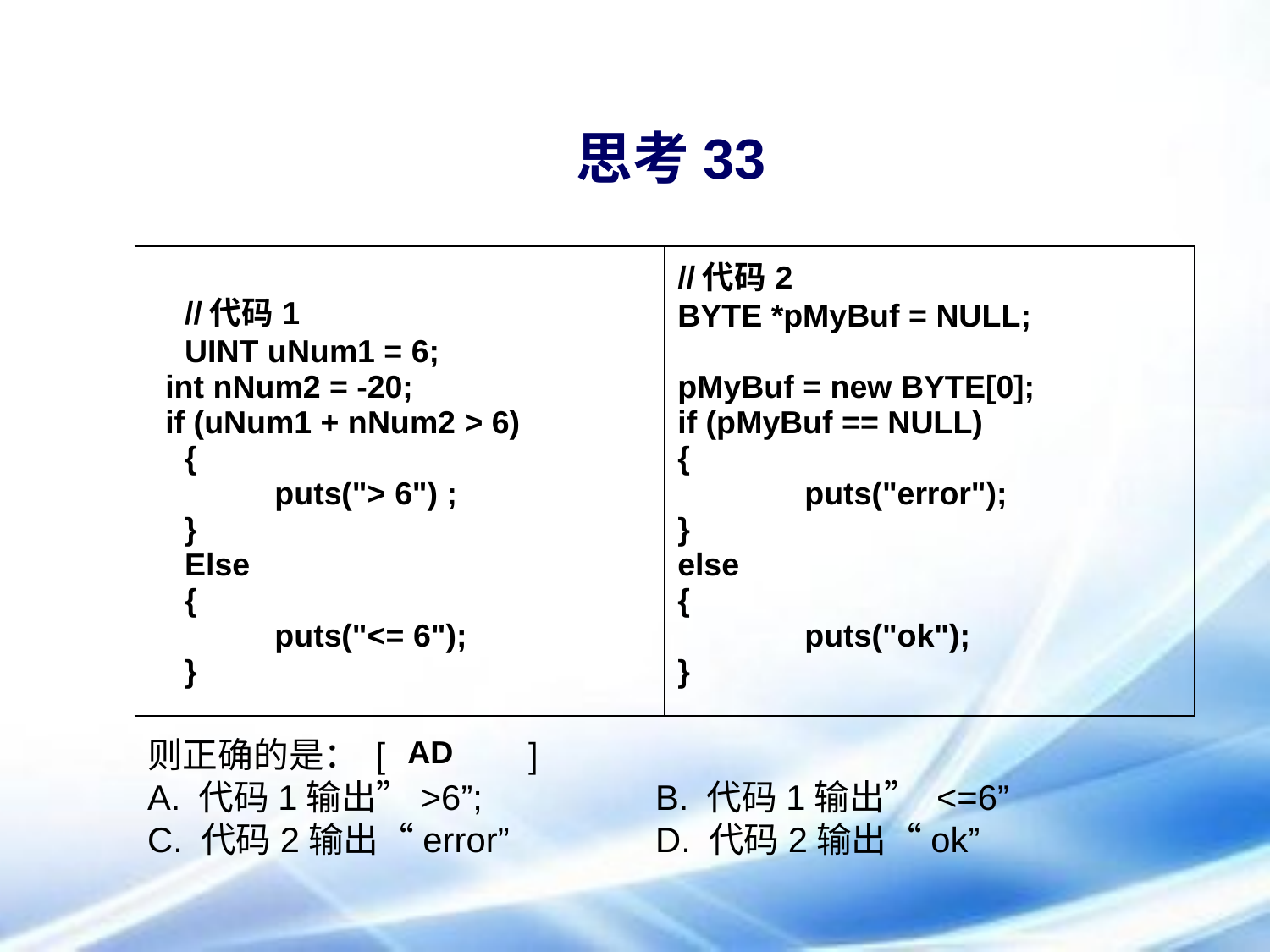

# 思考33
| //代码1 UINT uNum1 = 6; int nNum2 = -20; if (uNum1 + nNum2 > 6) { puts("> 6") ; } Else { puts("<= 6"); } | //代码2 BYTE \*pMyBuf = NULL; pMyBuf = new BYTE[0]; if (pMyBuf == NULL) { puts("error"); } else { puts("ok"); } |
| --- | --- |
则正确的是： [		]
A. 代码1输出”>6”;		B. 代码1输出” <=6”
C. 代码2输出“error”		D. 代码2输出“ok”
AD